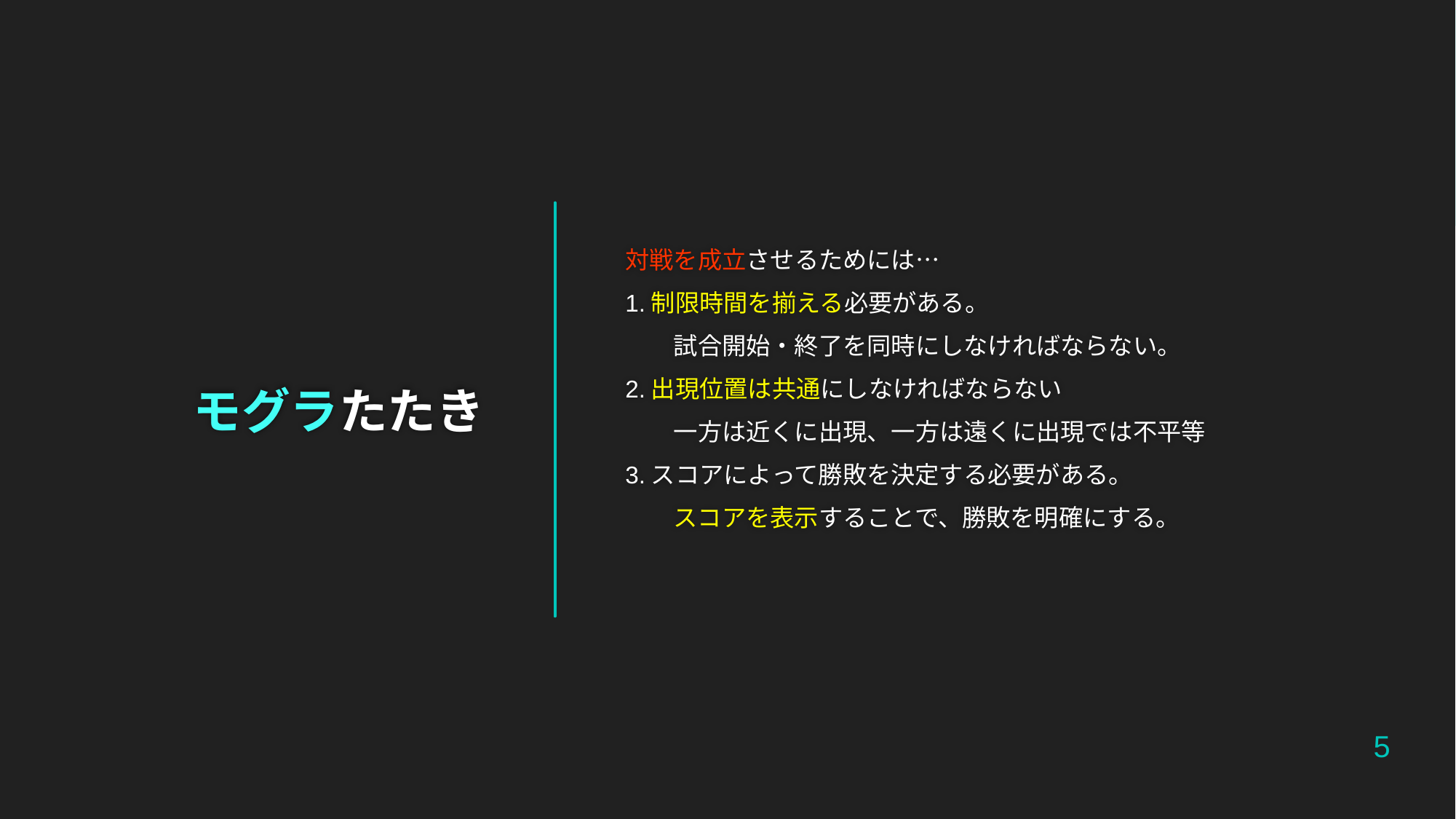

対戦を成立させるためには…
1.制限時間を揃える必要がある。
　　試合開始・終了を同時にしなければならない。
2.出現位置は共通にしなければならない
　　一方は近くに出現、一方は遠くに出現では不平等
3.スコアによって勝敗を決定する必要がある。
　　スコアを表示することで、勝敗を明確にする。

# モグラたたき
5